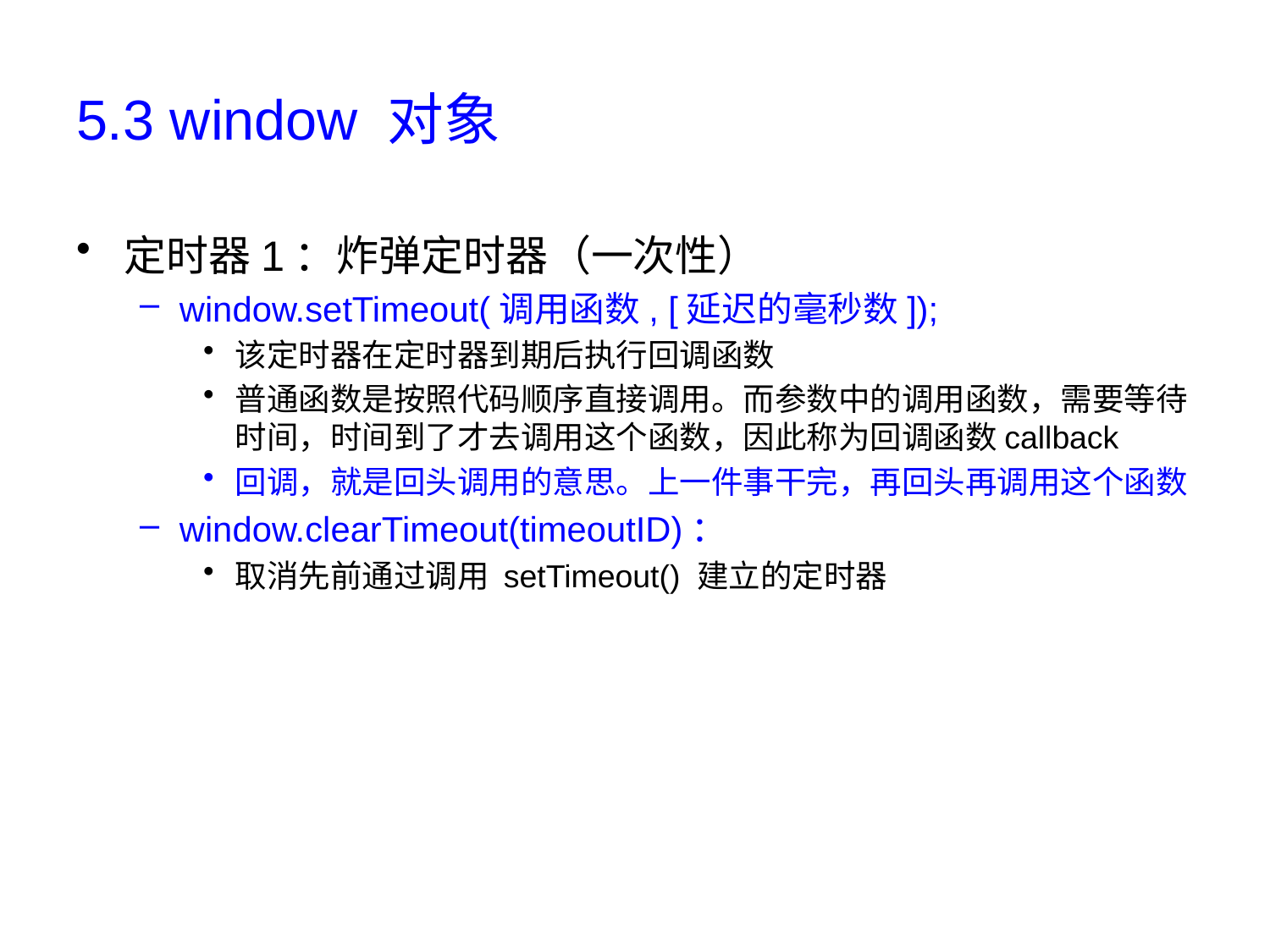

# 5.3 window 对象
定时器1：炸弹定时器（一次性）
window.setTimeout(调用函数, [延迟的毫秒数]);
该定时器在定时器到期后执行回调函数
普通函数是按照代码顺序直接调用。而参数中的调用函数，需要等待时间，时间到了才去调用这个函数，因此称为回调函数callback
回调，就是回头调用的意思。上一件事干完，再回头再调用这个函数
window.clearTimeout(timeoutID)：
取消先前通过调用 setTimeout() 建立的定时器